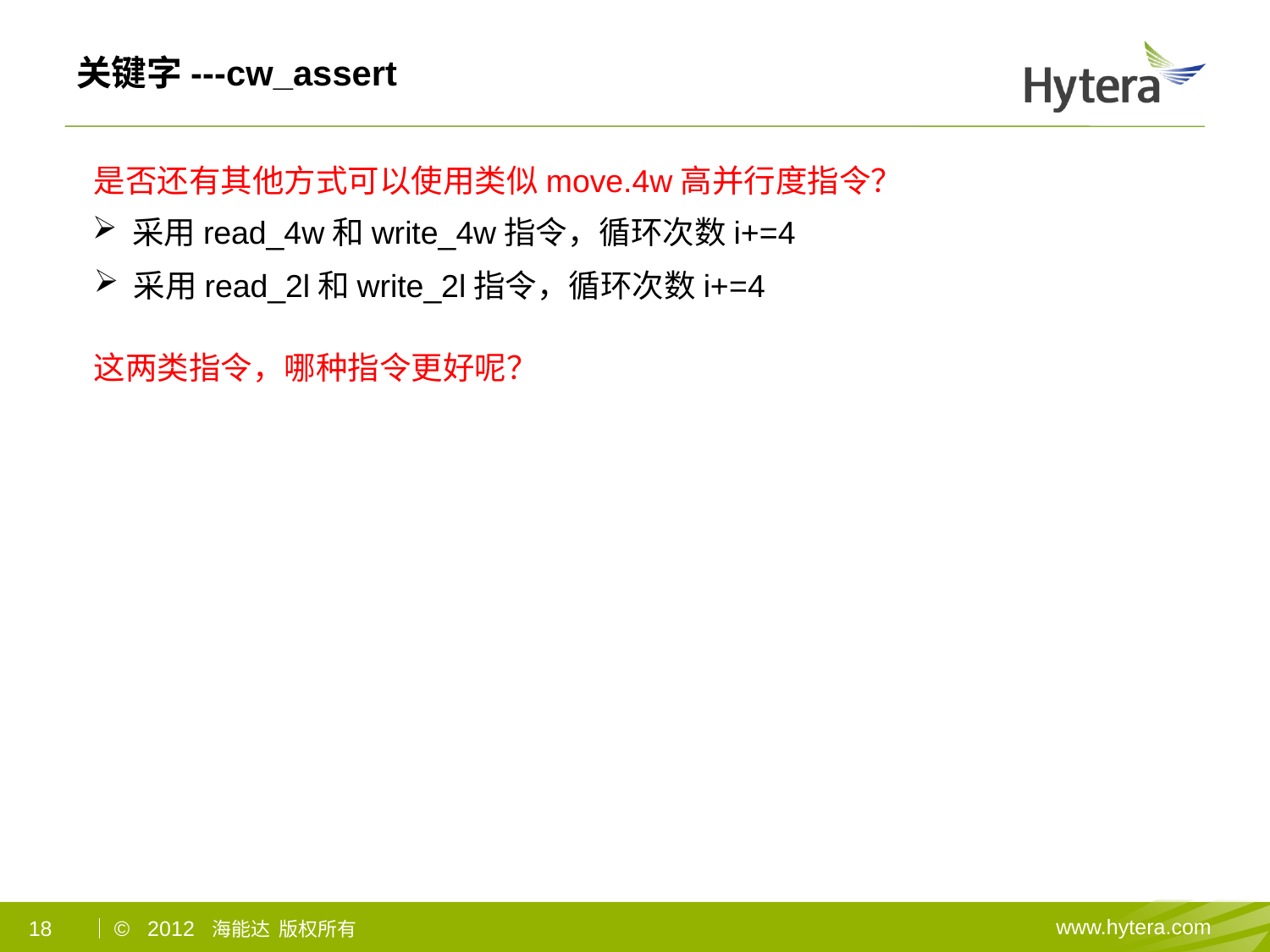

# 关键字---cw_assert
是否还有其他方式可以使用类似move.4w高并行度指令？
采用read_4w和write_4w指令，循环次数i+=4
采用read_2l和write_2l指令，循环次数i+=4
这两类指令，哪种指令更好呢？